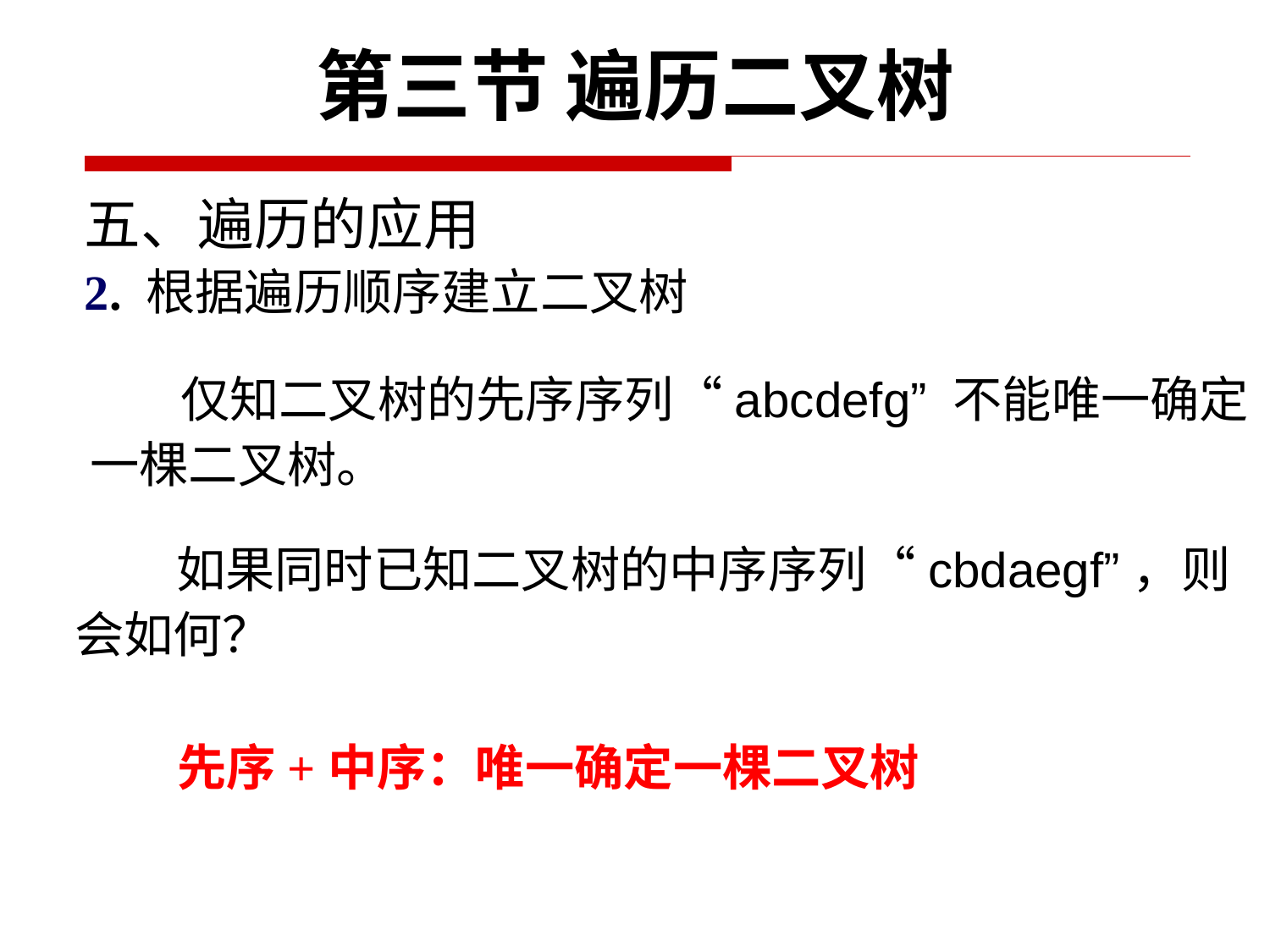

# 第三节 遍历二叉树
五、遍历的应用
2. 根据遍历顺序建立二叉树
       仅知二叉树的先序序列“abcdefg” 不能唯一确定一棵二叉树。
        如果同时已知二叉树的中序序列“cbdaegf”，则会如何？
先序+中序：唯一确定一棵二叉树